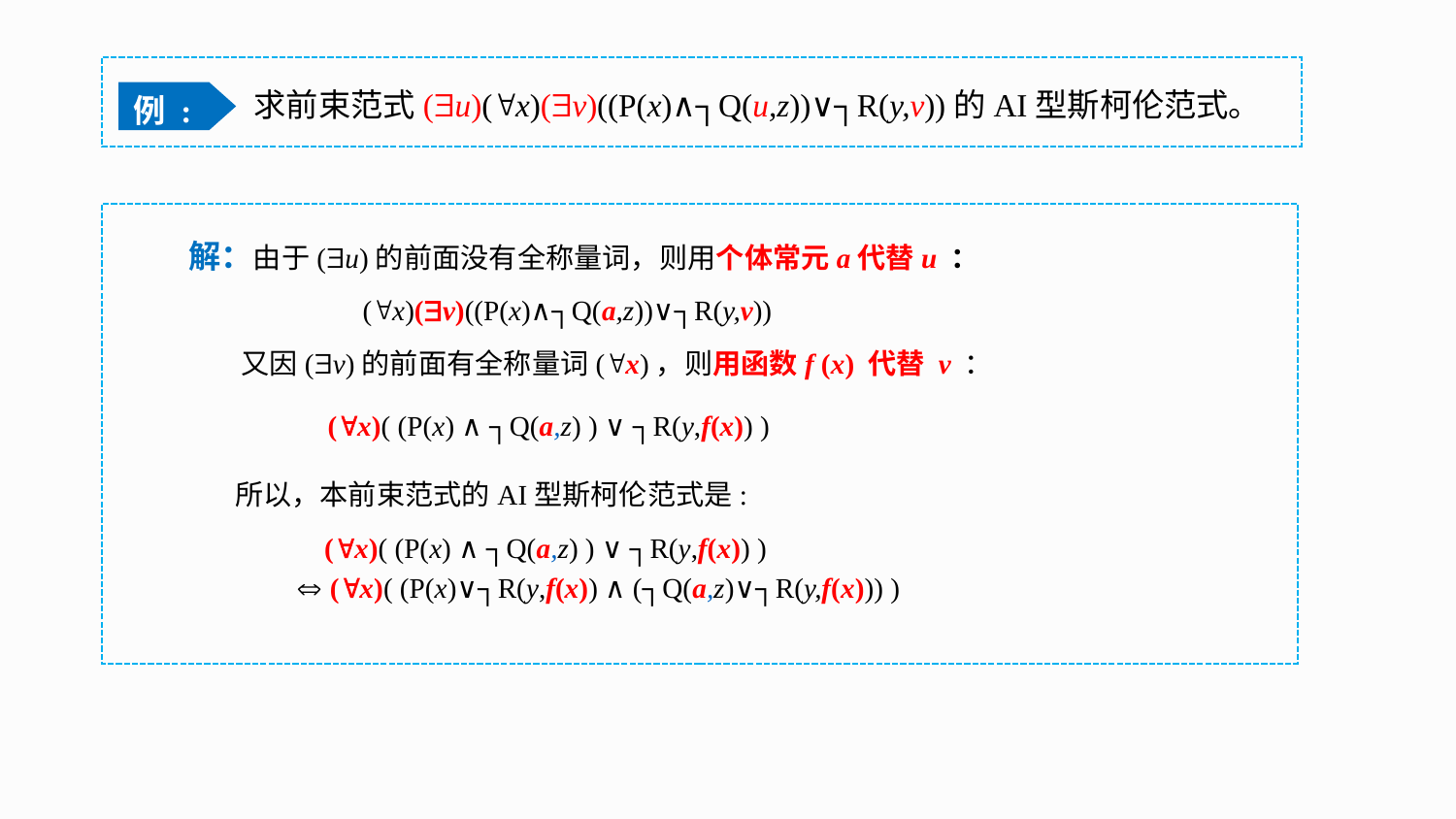

求前束范式(∃u)(∀x)(∃v)((P(x)∧┐Q(u,z))∨┐R(y,v))的AI型斯柯伦范式。
例 :

解：由于(∃u)的前面没有全称量词，则用个体常元a代替u ：
(∀x)(∃v)((P(x)∧┐Q(a,z))∨┐R(y,v))
又因(∃v)的前面有全称量词(∀x)，则用函数f (x) 代替 v ：
    (∀x)( (P(x) ∧ ┐Q(a,z) ) ∨ ┐R(y,f(x)) )
所以，本前束范式的AI型斯柯伦范式是:
       (∀x)( (P(x) ∧ ┐Q(a,z) ) ∨ ┐R(y,f(x)) )
   ⇔ (∀x)( (P(x)∨┐R(y,f(x)) ∧ (┐Q(a,z)∨┐R(y,f(x))) )